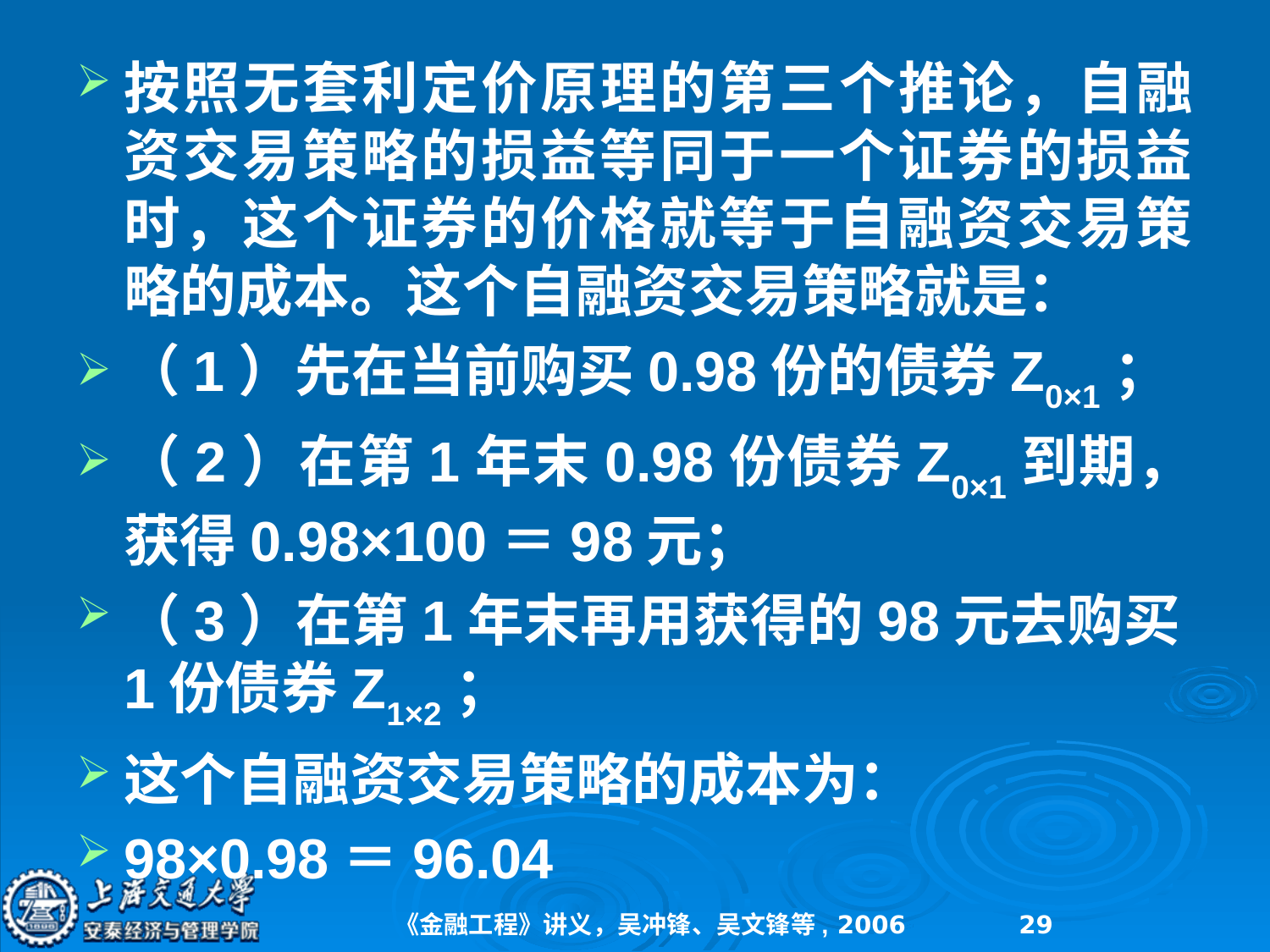

按照无套利定价原理的第三个推论，自融资交易策略的损益等同于一个证券的损益时，这个证券的价格就等于自融资交易策略的成本。这个自融资交易策略就是：
（1）先在当前购买0.98份的债券Z0×1；
（2）在第1年末0.98份债券Z0×1到期，获得0.98×100＝98元；
（3）在第1年末再用获得的98元去购买1份债券Z1×2；
这个自融资交易策略的成本为：
98×0.98＝96.04